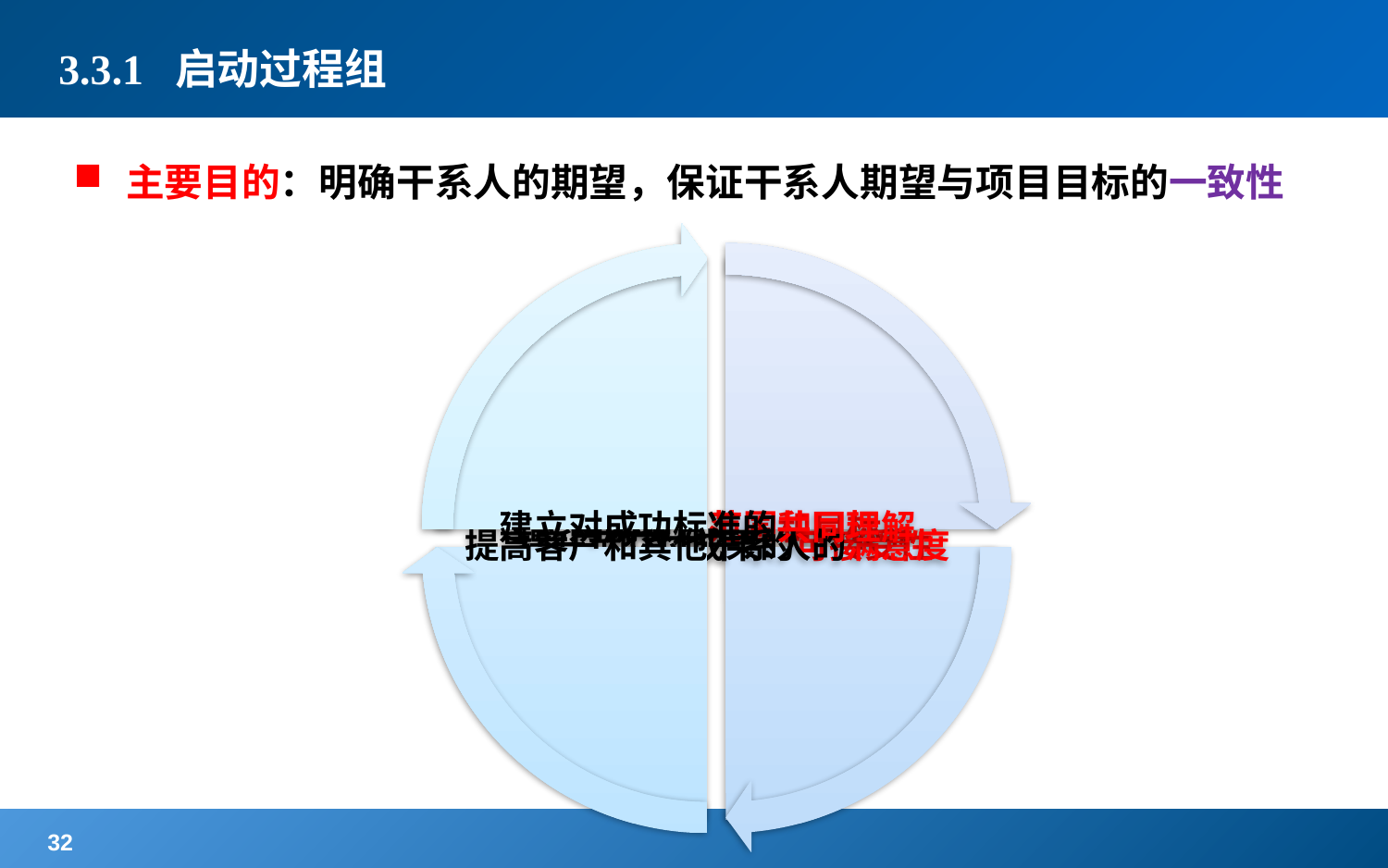

# 3.3.1  启动过程组
主要目的：明确干系人的期望，保证干系人期望与项目目标的一致性

明确项目范围和目标
提升可交付成果的可接受性
提高客户和其他干系人的满意度
建立对成功标准的共同理解